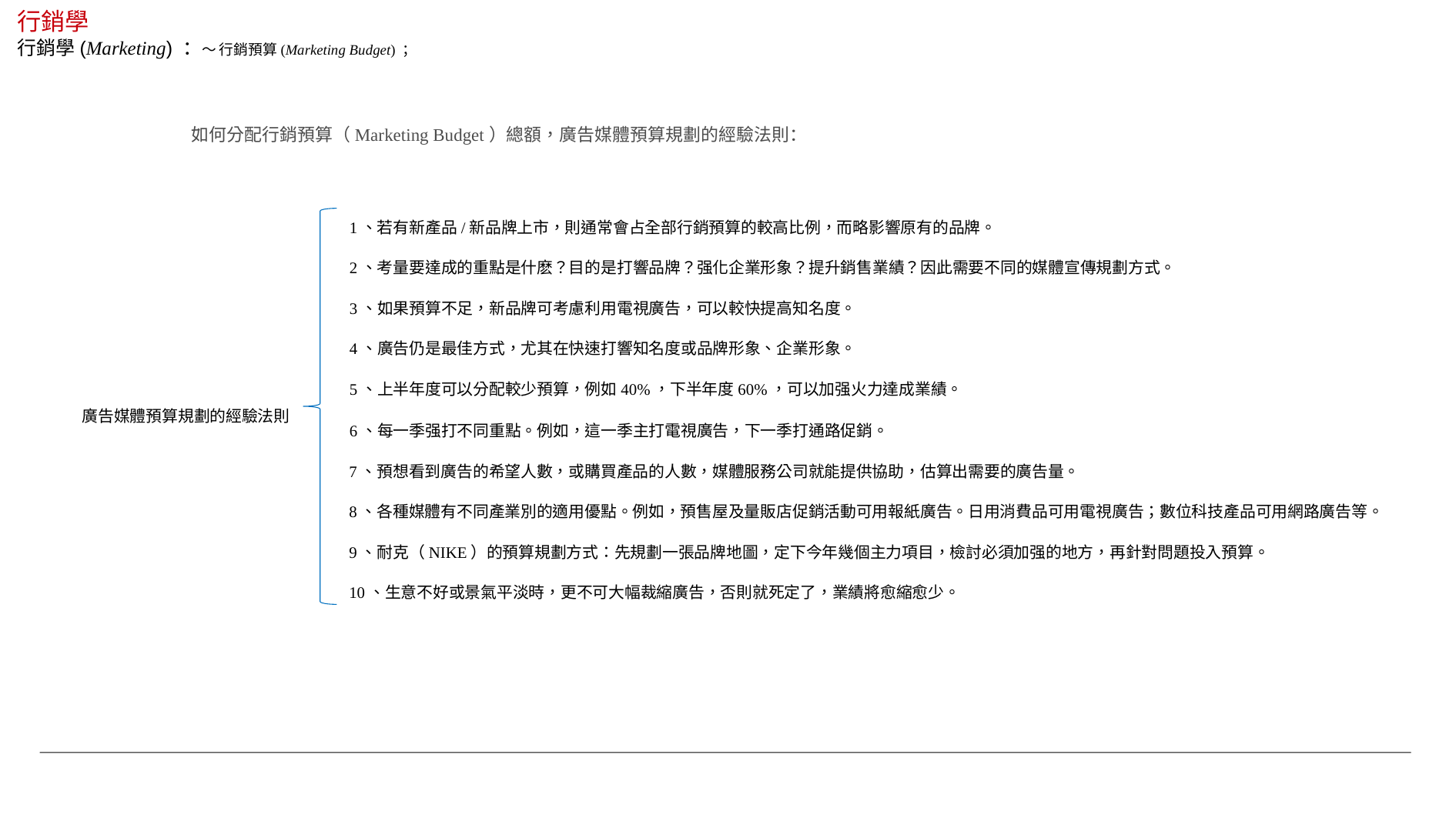

行銷學
行銷學(Marketing) ：～ 行銷預算(Marketing Budget) ；
如何分配行銷預算（Marketing Budget）總額，廣告媒體預算規劃的經驗法則：
1、若有新產品/新品牌上市，則通常會占全部行銷預算的較高比例，而略影響原有的品牌。

2、考量要達成的重點是什麽？目的是打響品牌？强化企業形象？提升銷售業績？因此需要不同的媒體宣傳規劃方式。
3、如果預算不足，新品牌可考慮利用電視廣告，可以較快提高知名度。
4、廣告仍是最佳方式，尤其在快速打響知名度或品牌形象、企業形象。
5、上半年度可以分配較少預算，例如40%，下半年度60%，可以加强火力達成業績。
廣告媒體預算規劃的經驗法則
6、每一季强打不同重點。例如，這一季主打電視廣告，下一季打通路促銷。
7、預想看到廣告的希望人數，或購買產品的人數，媒體服務公司就能提供協助，估算出需要的廣告量。
8、各種媒體有不同產業別的適用優點。例如，預售屋及量販店促銷活動可用報紙廣告。日用消費品可用電視廣告；數位科技產品可用網路廣告等。
9、耐克（NIKE）的預算規劃方式：先規劃一張品牌地圖，定下今年幾個主力項目，檢討必須加强的地方，再針對問題投入預算。
10、生意不好或景氣平淡時，更不可大幅裁縮廣告，否則就死定了，業績將愈縮愈少。